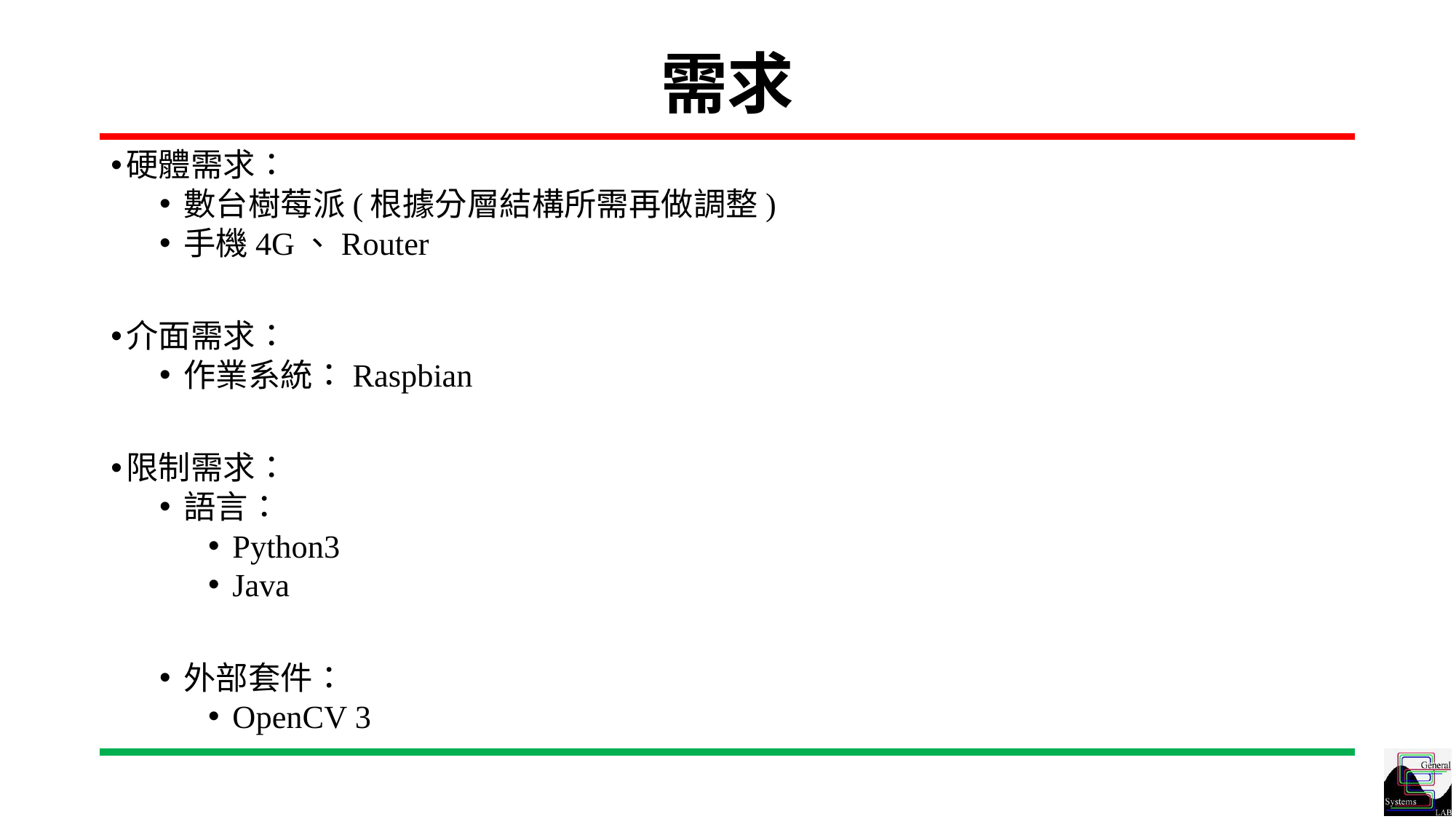

# 需求
硬體需求：
數台樹莓派(根據分層結構所需再做調整)
手機4G、Router

介面需求：
作業系統：Raspbian

限制需求：
語言：
Python3
Java

外部套件：
OpenCV 3